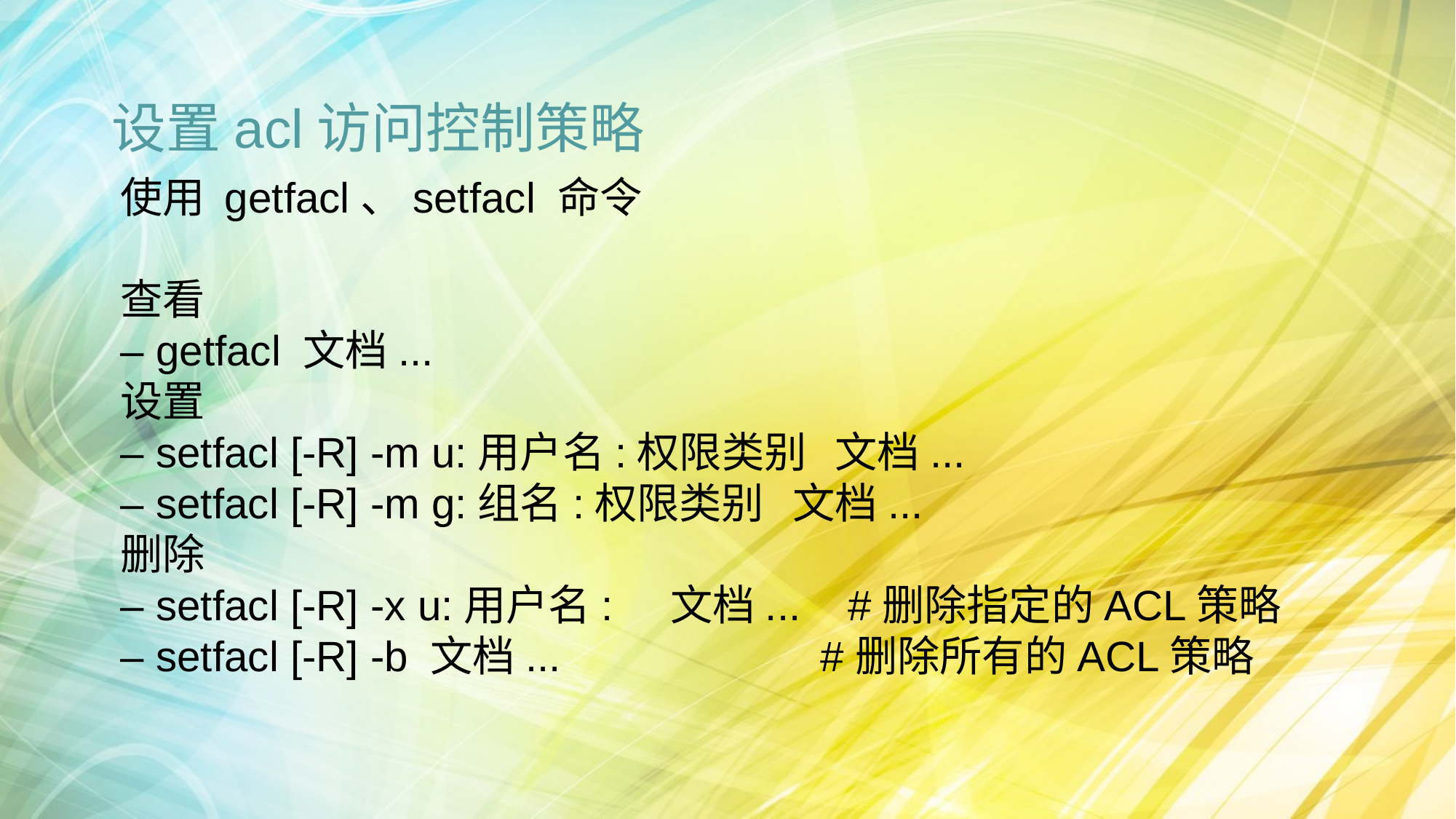

设置acl访问控制策略
使用 getfacl、setfacl 命令

查看
– getfacl 文档...
设置
– setfacl [-R] -m u:用户名:权限类别   文档...
– setfacl [-R] -m g:组名:权限类别   文档...
删除
– setfacl [-R] -x u:用户名:    文档...    #删除指定的ACL策略
– setfacl [-R] -b 文档...                      #删除所有的ACL策略